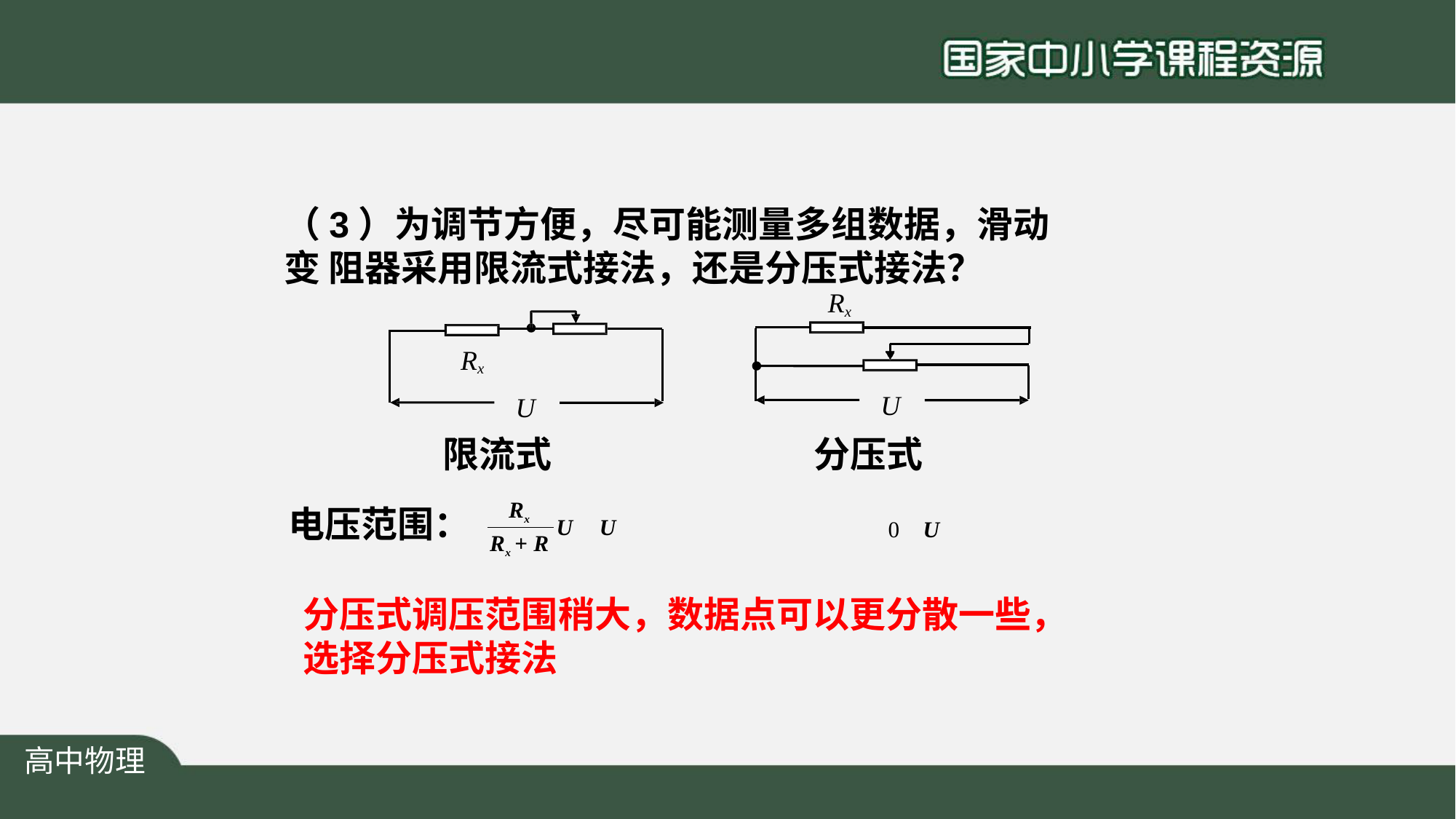

# （3）为调节方便，尽可能测量多组数据，滑动变 阻器采用限流式接法，还是分压式接法？
Rx

Rx

U
分压式
U
限流式

Rx
电压范围：
U	U
0	U
Rx + R

分压式调压范围稍大，数据点可以更分散一些， 选择分压式接法
高中物理